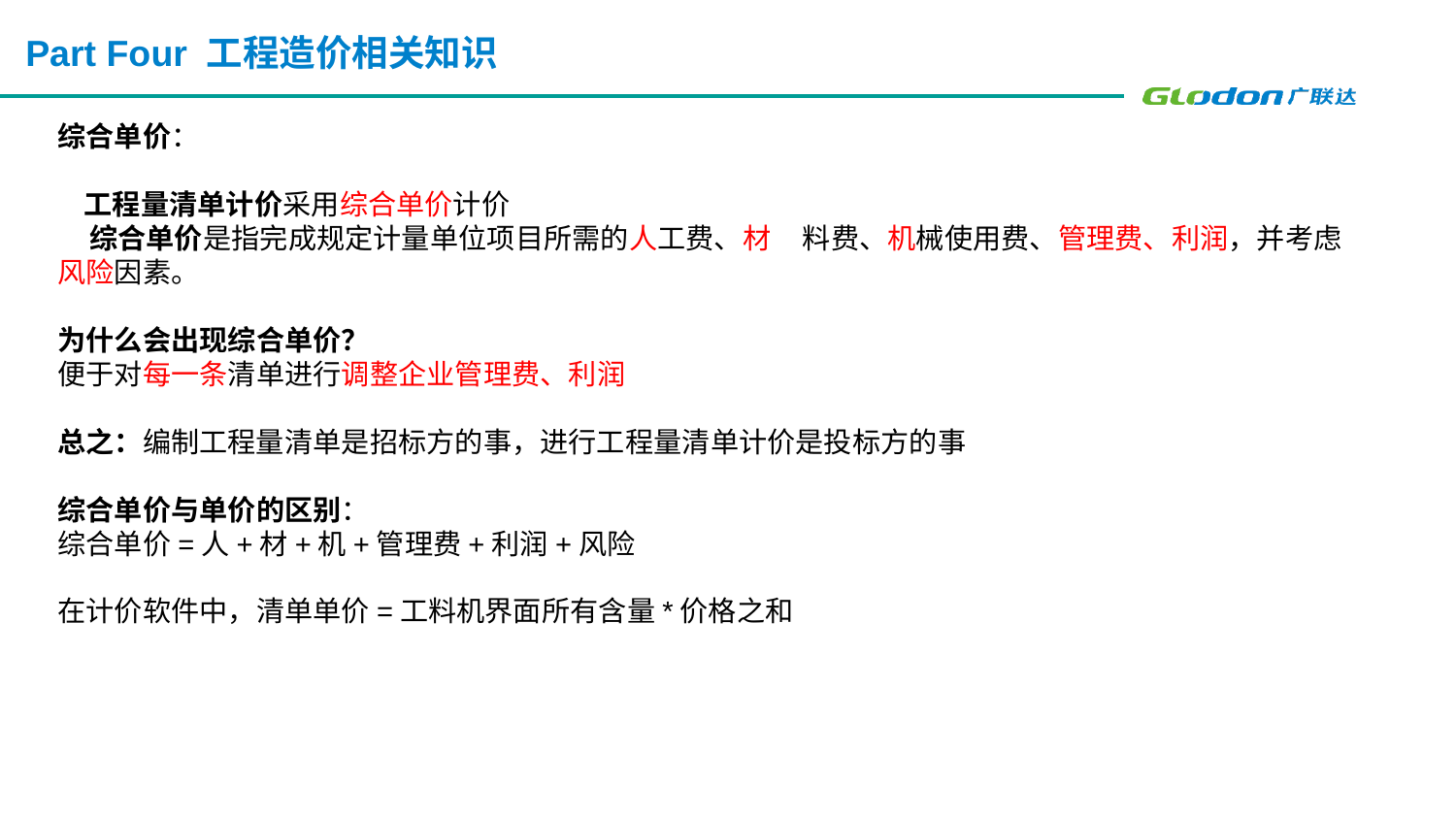

Part Four 工程造价相关知识
综合单价：

   工程量清单计价采用综合单价计价
    综合单价是指完成规定计量单位项目所需的人工费、材     料费、机械使用费、管理费、利润，并考虑风险因素。

为什么会出现综合单价？
便于对每一条清单进行调整企业管理费、利润

总之：编制工程量清单是招标方的事，进行工程量清单计价是投标方的事

综合单价与单价的区别：
综合单价=人+材+机+管理费+利润+风险

在计价软件中，清单单价=工料机界面所有含量*价格之和